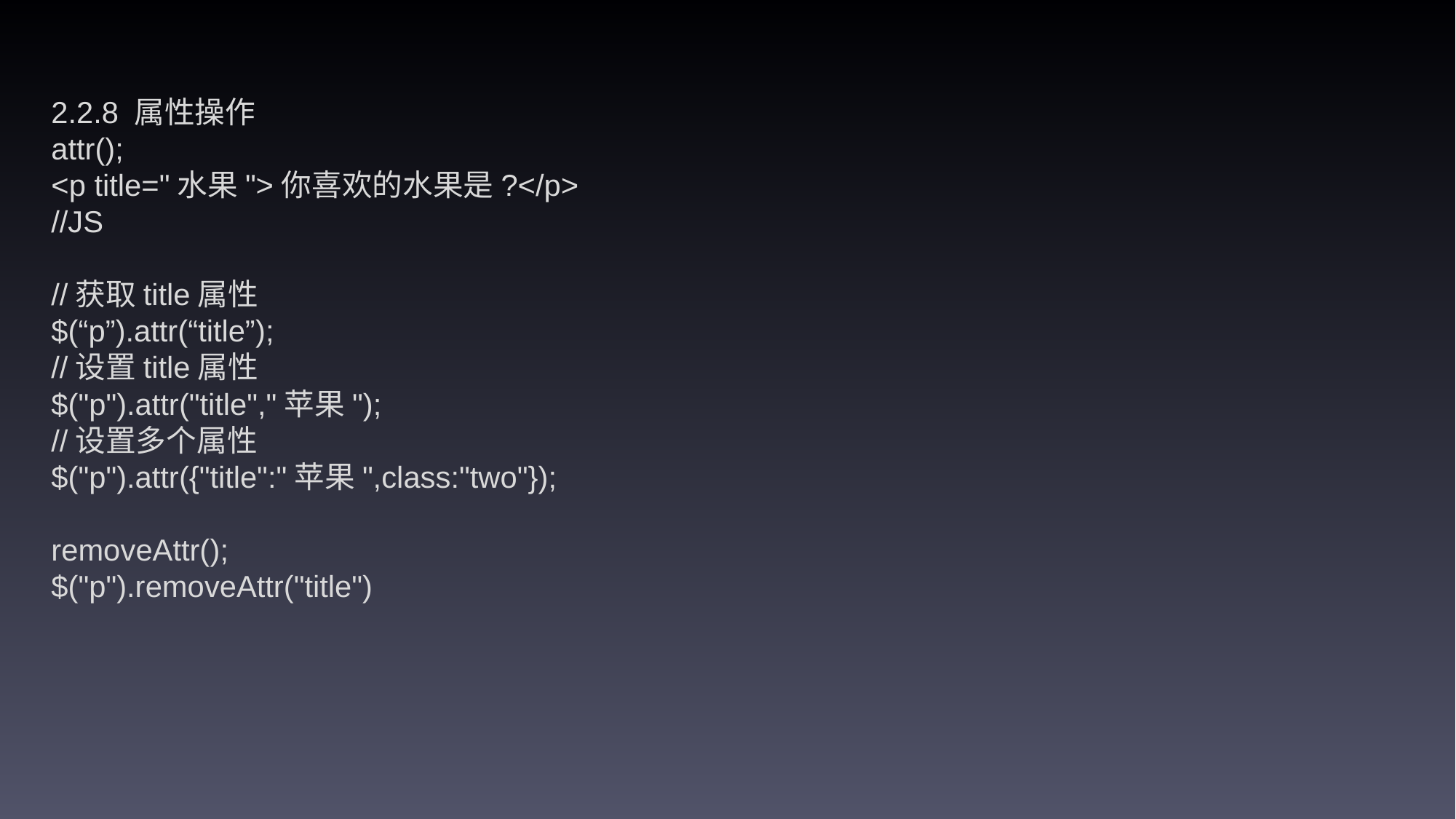

2.2.8 属性操作
attr();
<p title="水果">你喜欢的水果是?</p>
//JS

//获取title属性
$(“p”).attr(“title”);
//设置title属性
$("p").attr("title","苹果");
//设置多个属性
$("p").attr({"title":"苹果",class:"two"});

removeAttr();
$("p").removeAttr("title")